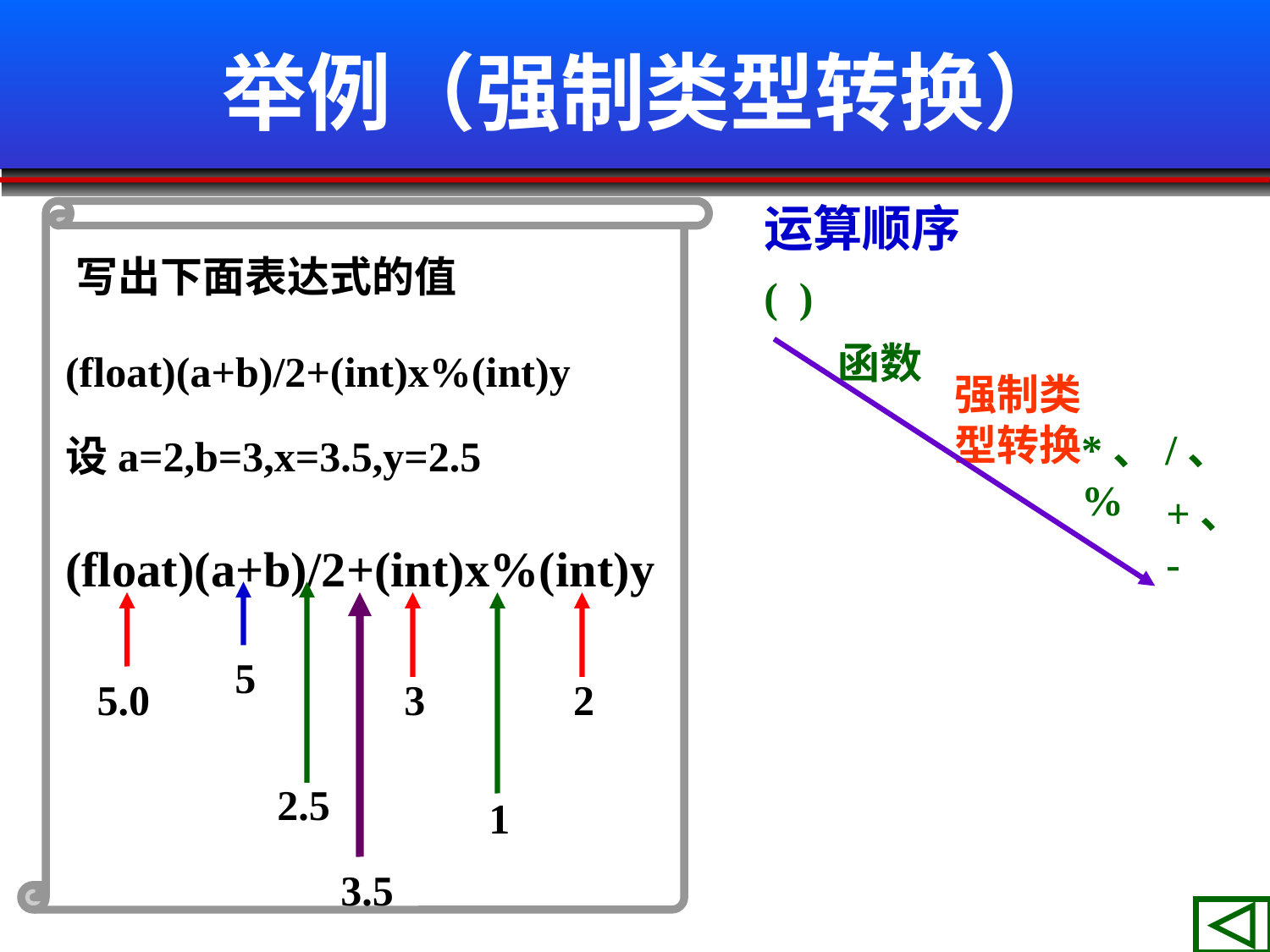

# 举例（强制类型转换）
运算顺序

写出下面表达式的值
(  )
函数
(float)(a+b)/2+(int)x%(int)y

强制类型转换
设a=2,b=3,x=3.5,y=2.5
*、/、%
(float)(a+b)/2+(int)x%(int)y
+、-

5
5.0

3
2
2.5
1
3.5